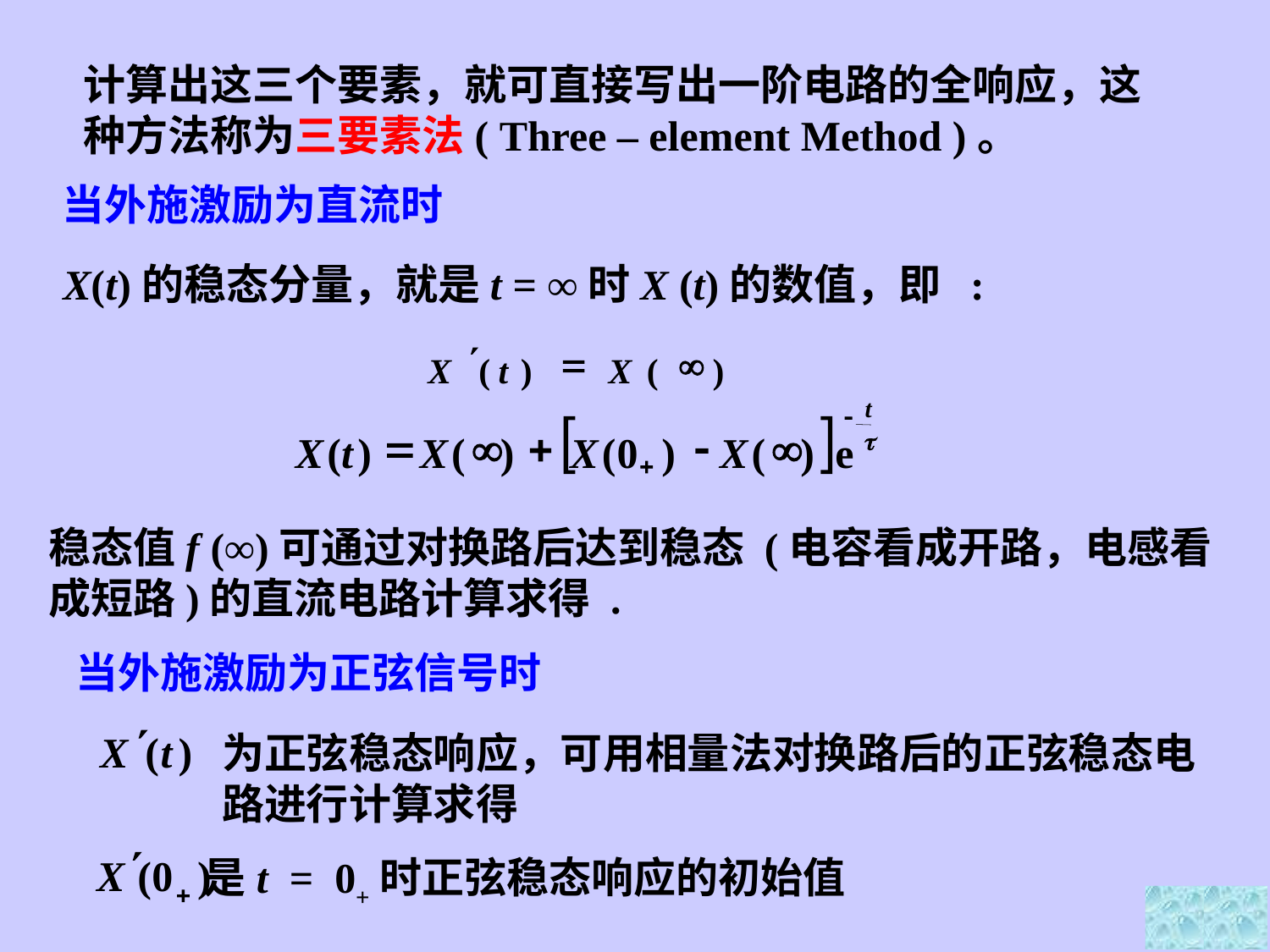

计算出这三个要素，就可直接写出一阶电路的全响应，这种方法称为三要素法( Three – element Method )。
当外施激励为直流时
X(t)的稳态分量，就是t = ∞时X (t)的数值，即  :
′
=
∞

X
(
t
)
X
(
)

t
−
[
]
=
∞
+
−
∞

τ
X
(
t
)
X
(
)
X
(
0
)
X
(
)
e
+

稳态值f (∞)可通过对换路后达到稳态 (电容看成开路，电感看成短路)的直流电路计算求得 .
当外施激励为正弦信号时
′
X
(
t
)
为正弦稳态响应，可用相量法对换路后的正弦稳态电路进行计算求得
′

X
(
0
)
+
是t = 0+时正弦稳态响应的初始值